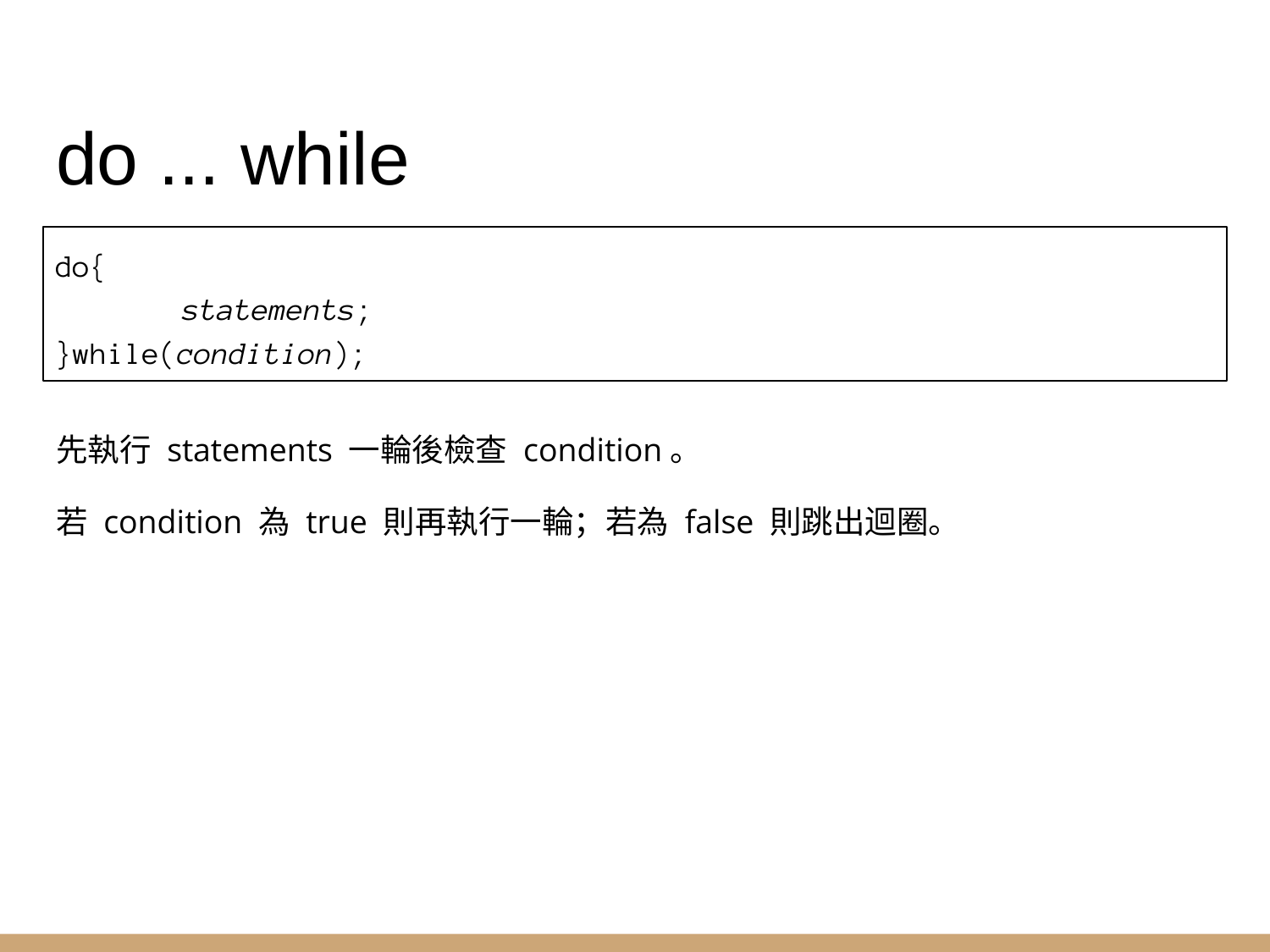

# do ... while
do{
	statements;
}while(condition);
先執行 statements 一輪後檢查 condition。
若 condition 為 true 則再執行一輪；若為 false 則跳出迴圈。